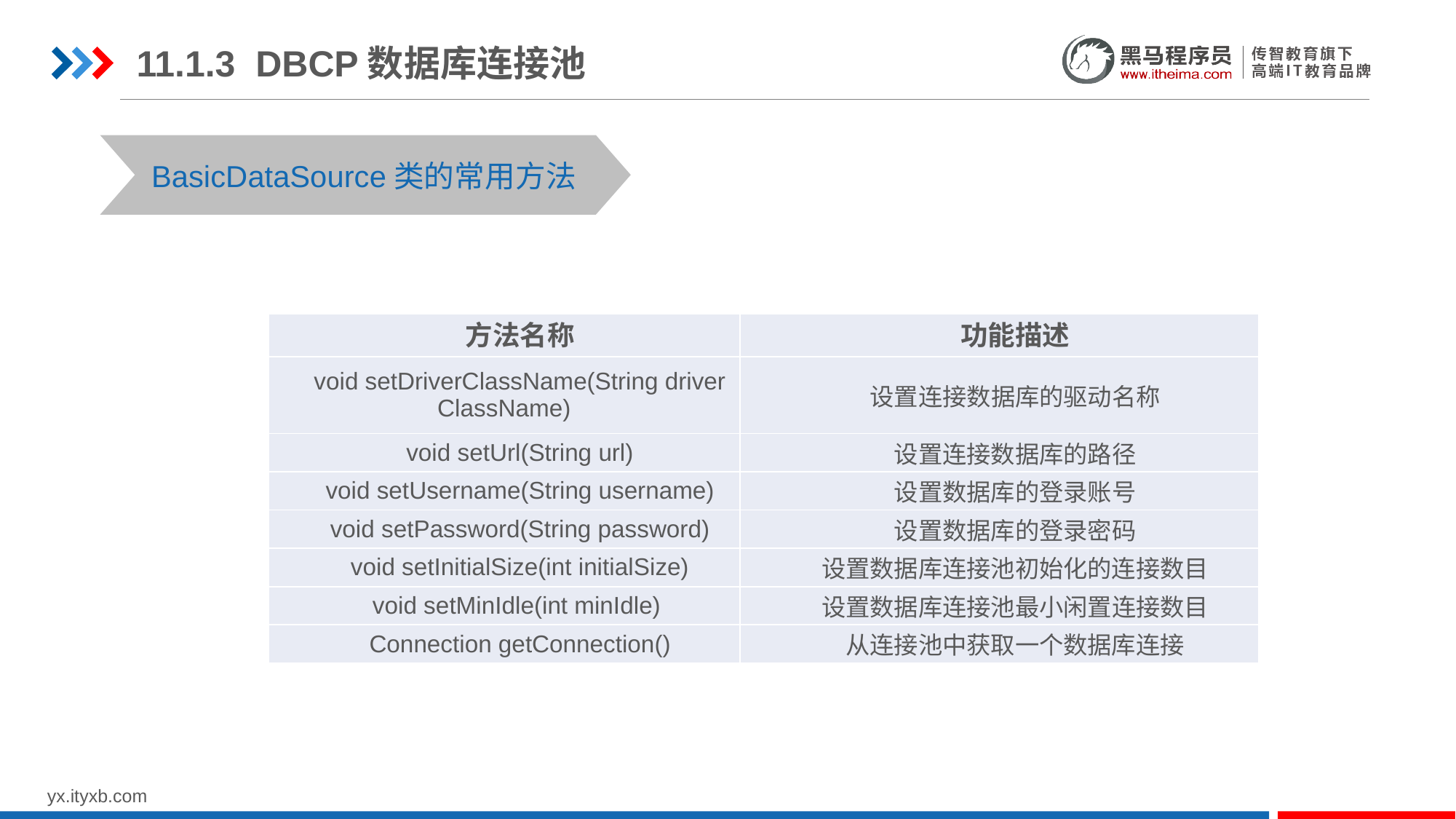

11.1.3  DBCP数据库连接池

STEP  01
STEP  03
BasicDataSource类的常用方法
| 方法名称 | 功能描述 |
| --- | --- |
| void setDriverClassName(String driverClassName) | 设置连接数据库的驱动名称 |
| void setUrl(String url) | 设置连接数据库的路径 |
| void setUsername(String username) | 设置数据库的登录账号 |
| void setPassword(String password) | 设置数据库的登录密码 |
| void setInitialSize(int initialSize) | 设置数据库连接池初始化的连接数目 |
| void setMinIdle(int minIdle) | 设置数据库连接池最小闲置连接数目 |
| Connection getConnection() | 从连接池中获取一个数据库连接 |